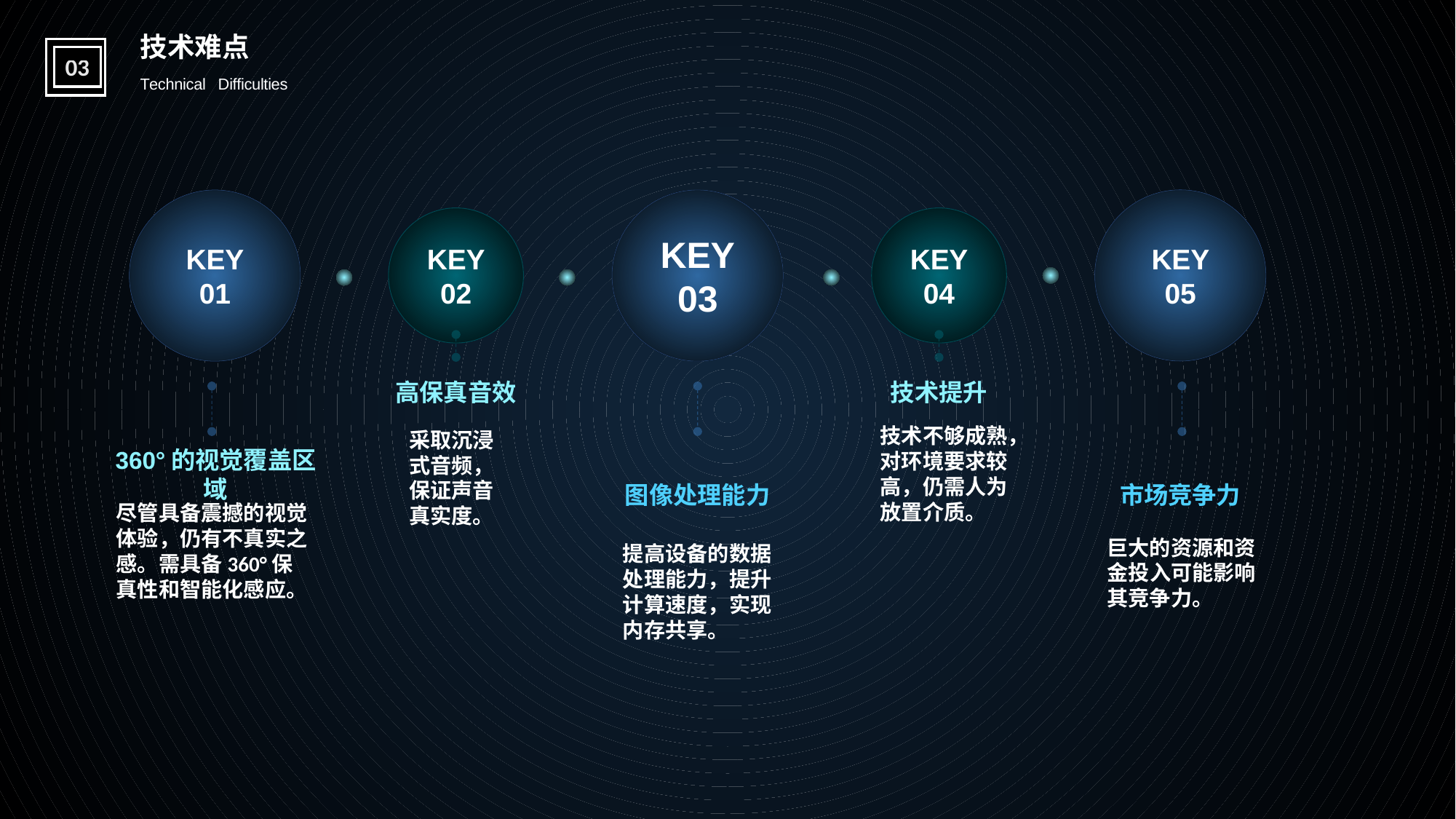

技术难点

03
T e c h n i c a l       D i f f i c u l t i e s
KEY
05
KEY
01
KEY
03
KEY
02
KEY
04

高保真音效
技术提升
技术不够成熟，对环境要求较高，仍需人为放置介质。
采取沉浸式音频，保证声音真实度。
360°的视觉覆盖区域
图像处理能力
市场竞争力
尽管具备震撼的视觉体验，仍有不真实之感。需具备360°保真性和智能化感应。
巨大的资源和资金投入可能影响其竞争力。
提高设备的数据处理能力，提升计算速度，实现内存共享。